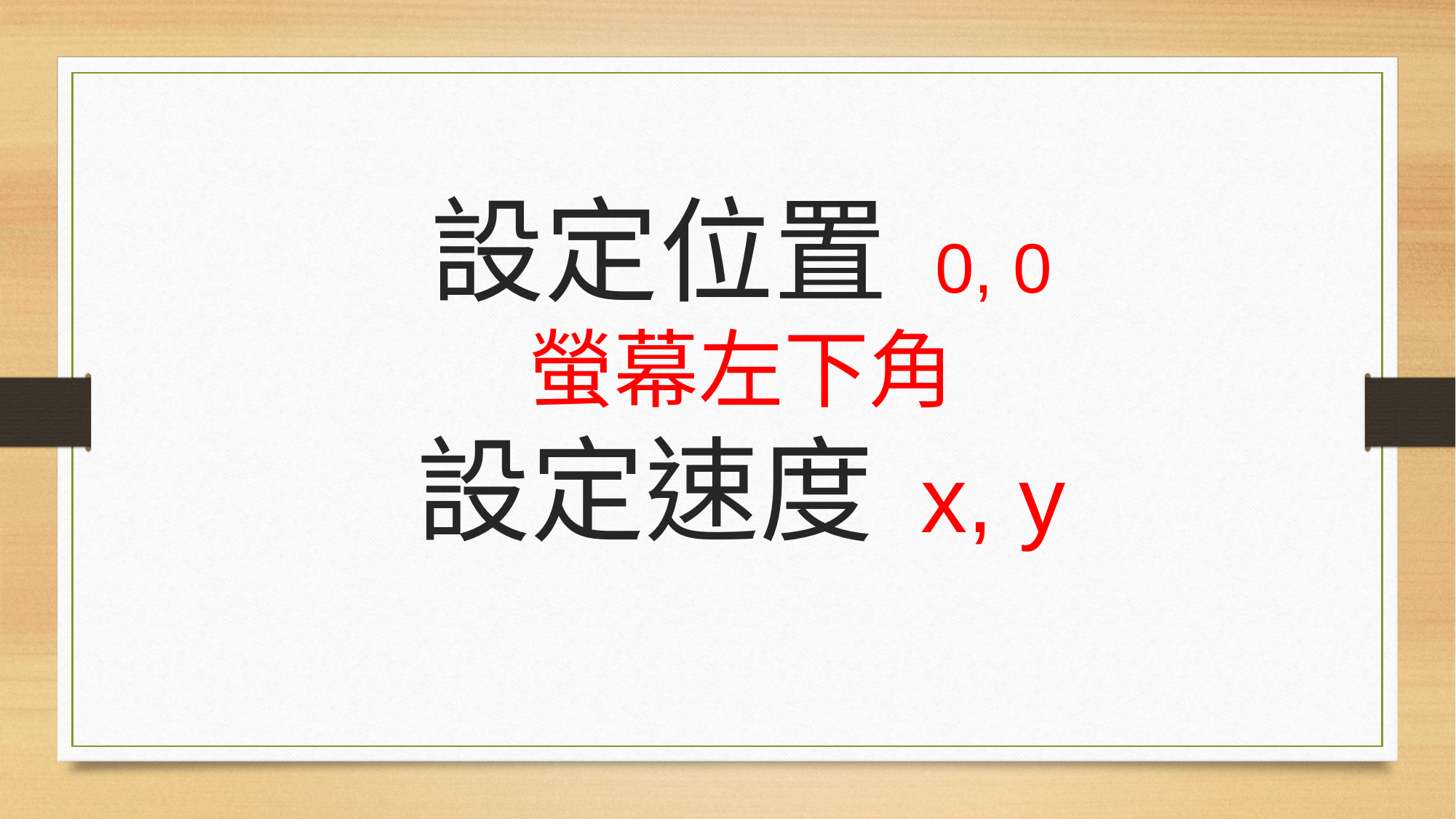

# 設定位置 0, 0 螢幕左下角 設定速度 x, y